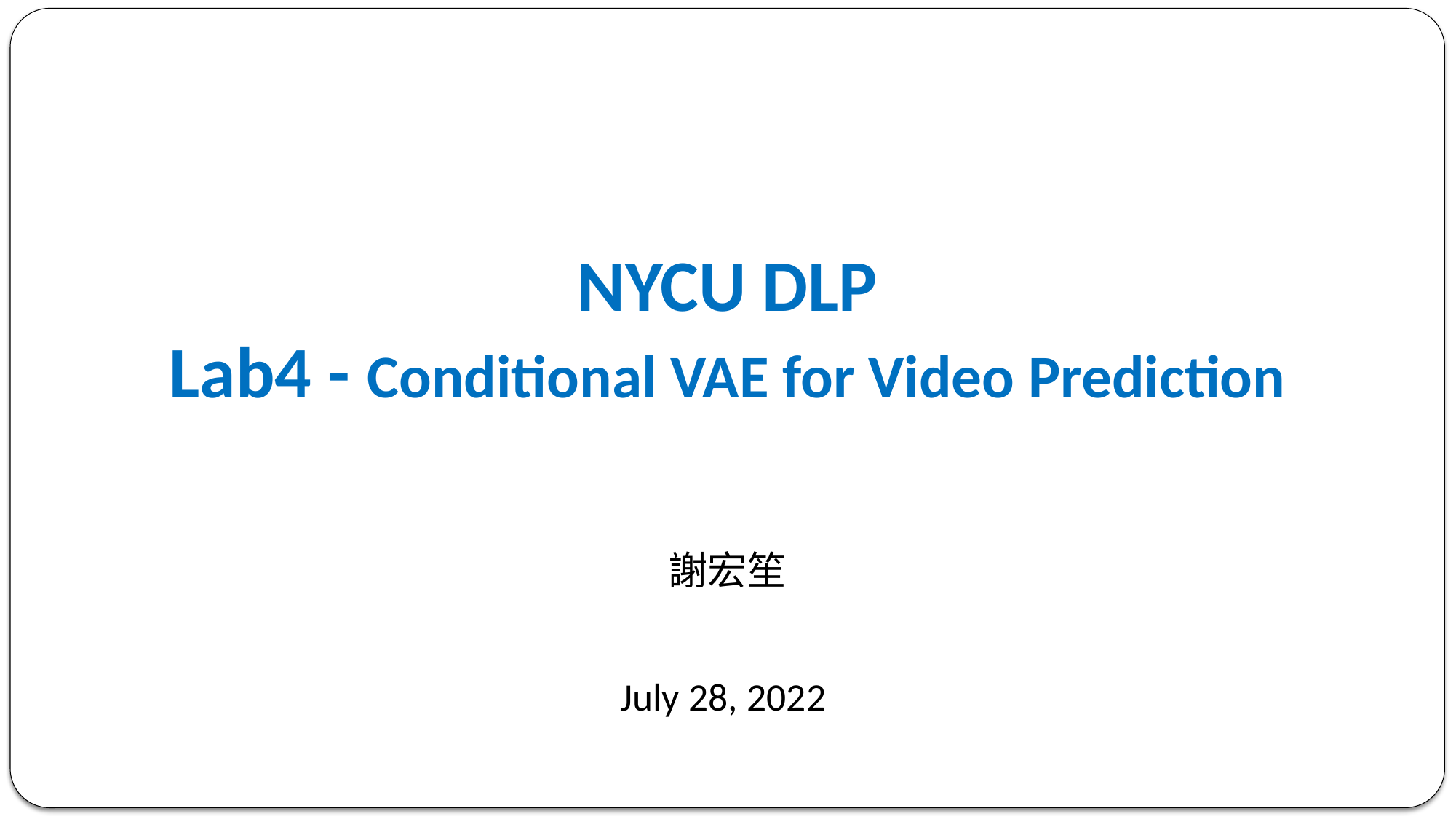

NYCU DLP
Lab4 - Conditional VAE for Video Prediction
謝宏笙
July 28, 2022